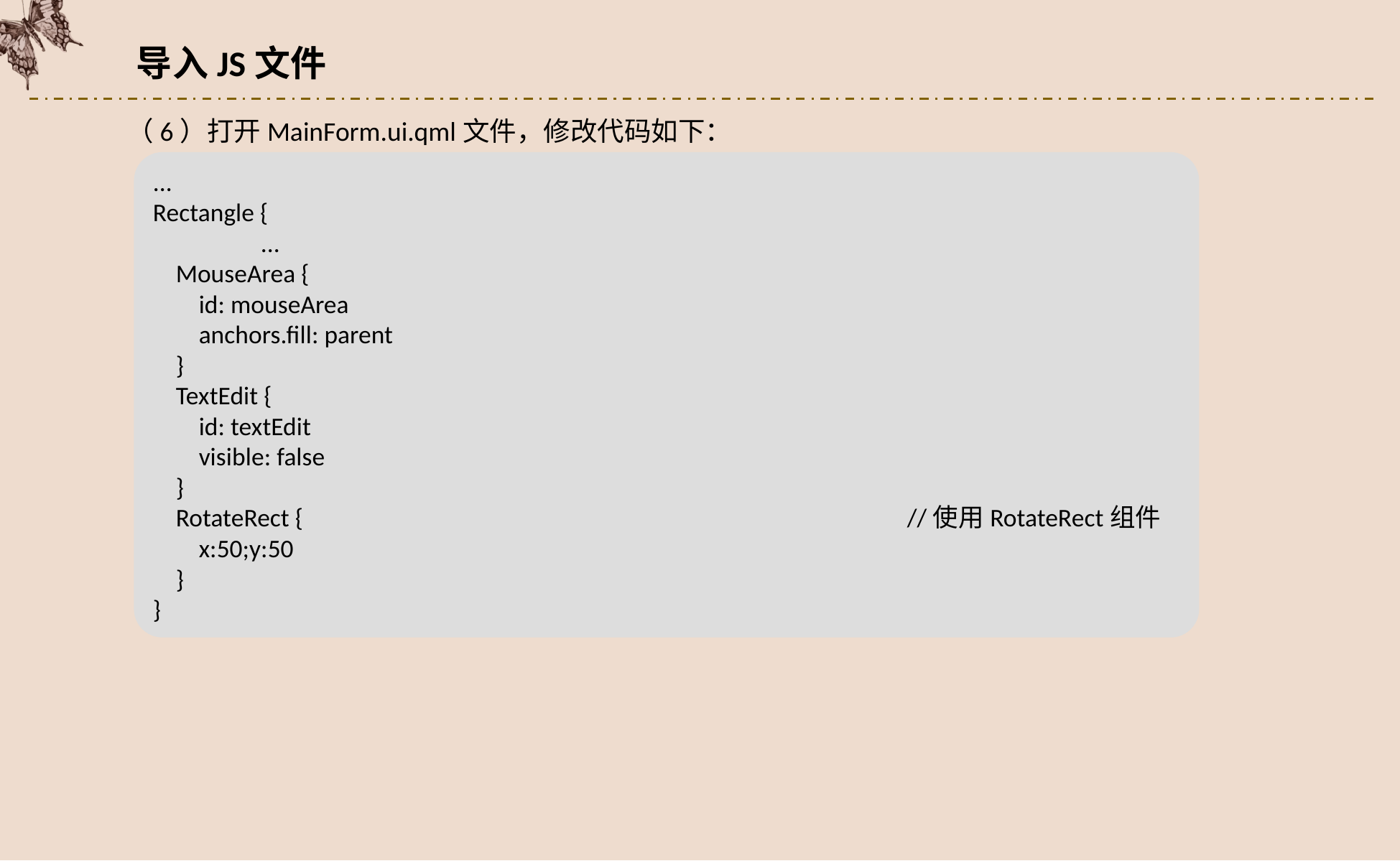

导入JS文件
（6）打开MainForm.ui.qml文件，修改代码如下：
...
Rectangle {
	...
    MouseArea {
        id: mouseArea
        anchors.fill: parent
    }
    TextEdit {
        id: textEdit
        visible: false
    }
    RotateRect {						//使用RotateRect组件
        x:50;y:50
    }
}